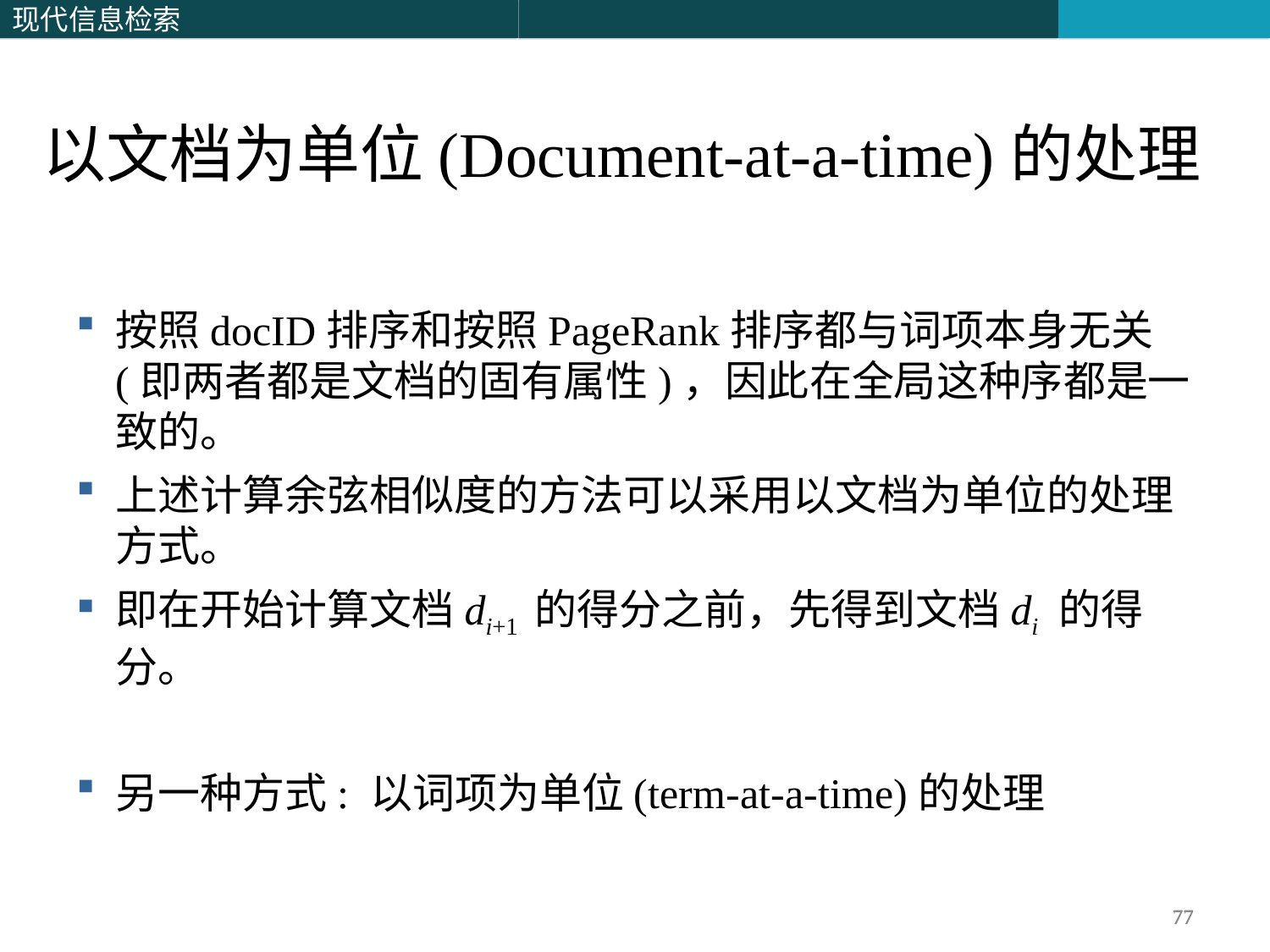

以文档为单位(Document-at-a-time)的处理
按照docID排序和按照PageRank排序都与词项本身无关(即两者都是文档的固有属性)，因此在全局这种序都是一致的。
上述计算余弦相似度的方法可以采用以文档为单位的处理方式。
即在开始计算文档di+1 的得分之前，先得到文档di 的得分。

另一种方式: 以词项为单位(term-at-a-time)的处理

77
77